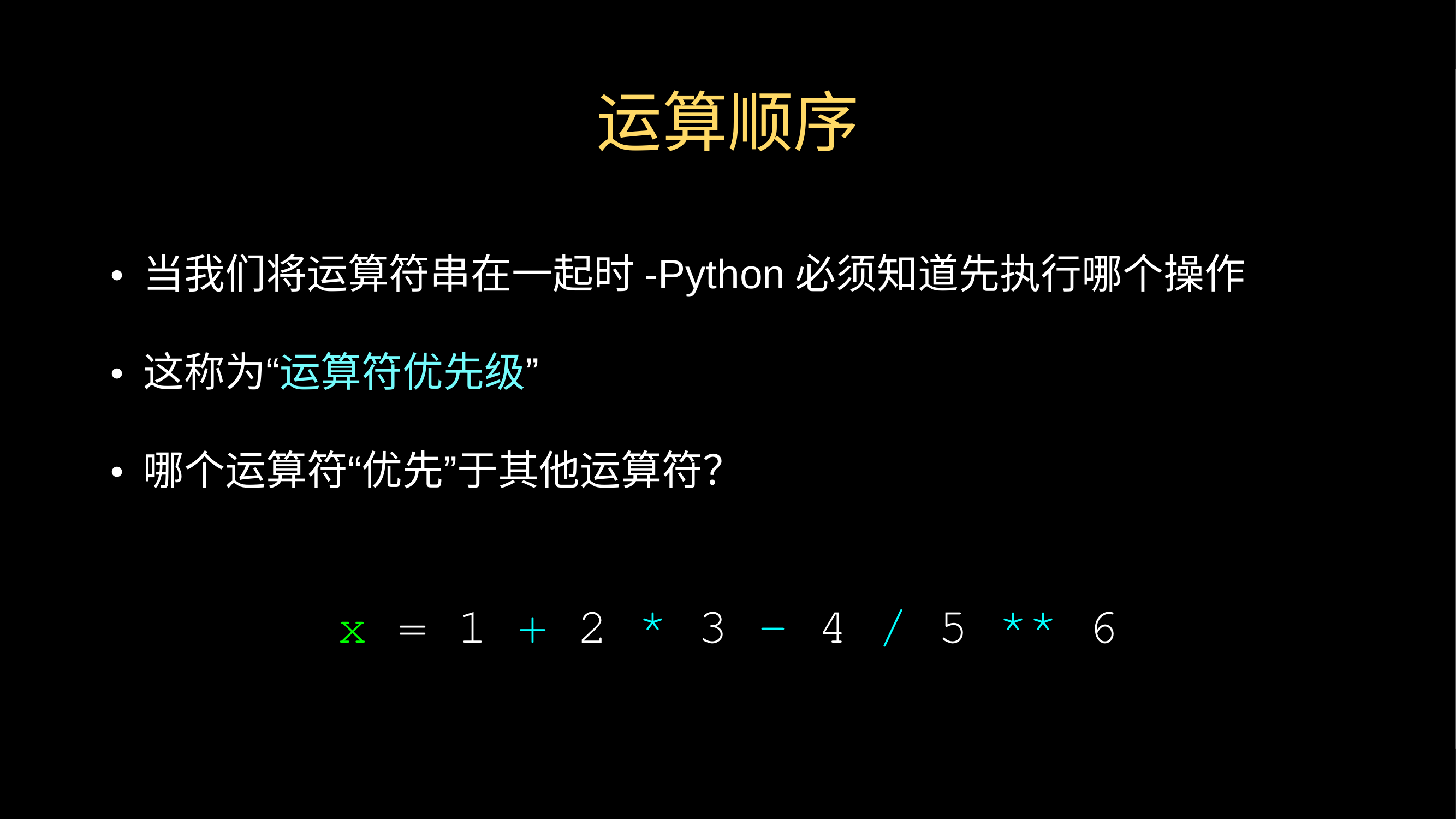

# 运算顺序
当我们将运算符串在一起时-Python必须知道先执行哪个操作

这称为“运算符优先级”

哪个运算符“优先”于其他运算符？
x = 1 + 2 * 3 - 4 / 5 ** 6